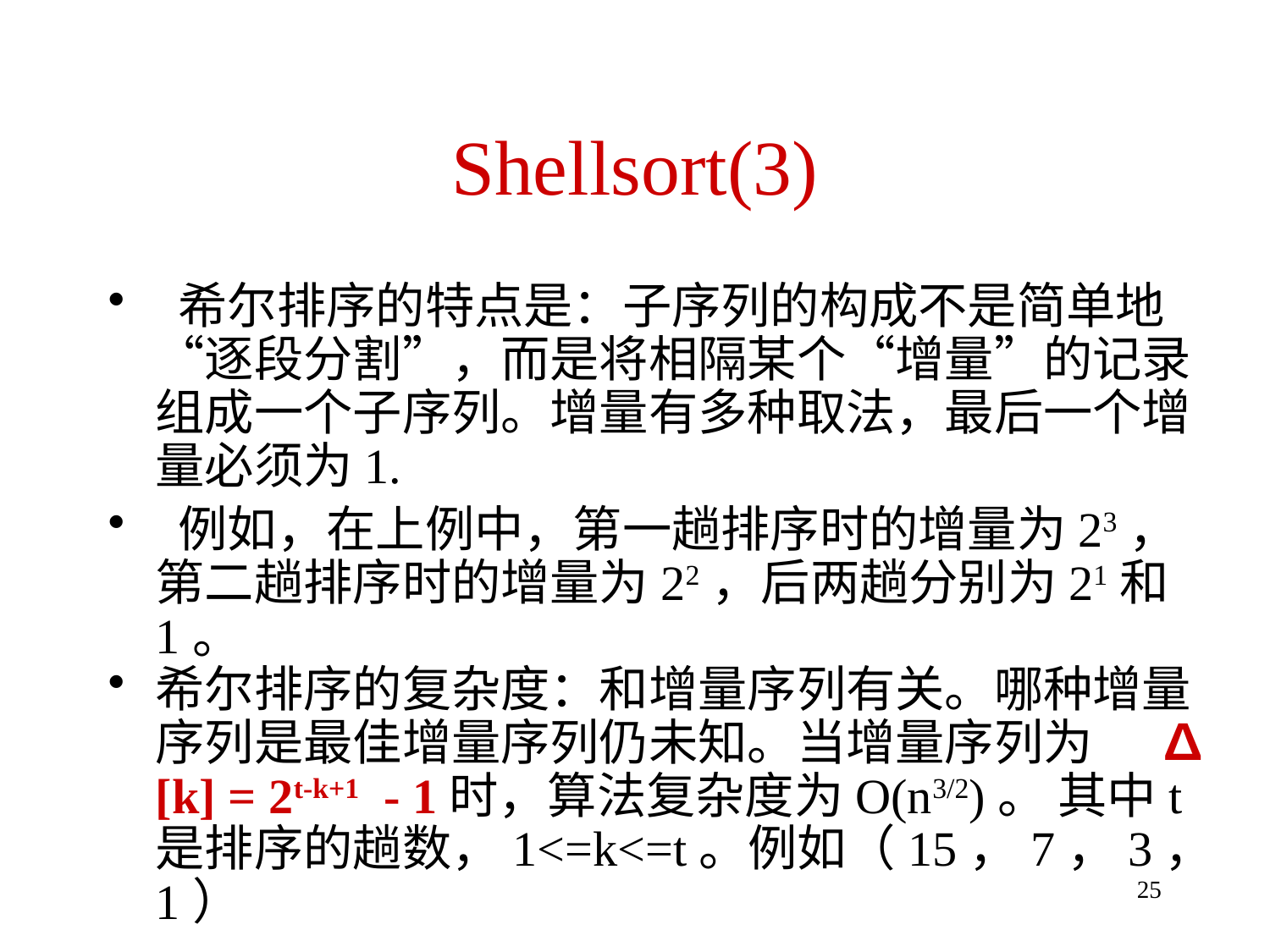

# Shellsort(3)
 希尔排序的特点是：子序列的构成不是简单地“逐段分割”，而是将相隔某个“增量”的记录组成一个子序列。增量有多种取法，最后一个增量必须为1.
 例如，在上例中，第一趟排序时的增量为23，第二趟排序时的增量为22，后两趟分别为21和1。
希尔排序的复杂度：和增量序列有关。哪种增量序列是最佳增量序列仍未知。当增量序列为      ∆[k] = 2t-k+1  - 1时，算法复杂度为O(n3/2)。 其中t是排序的趟数，1<=k<=t。例如（15，7，3，1）
25